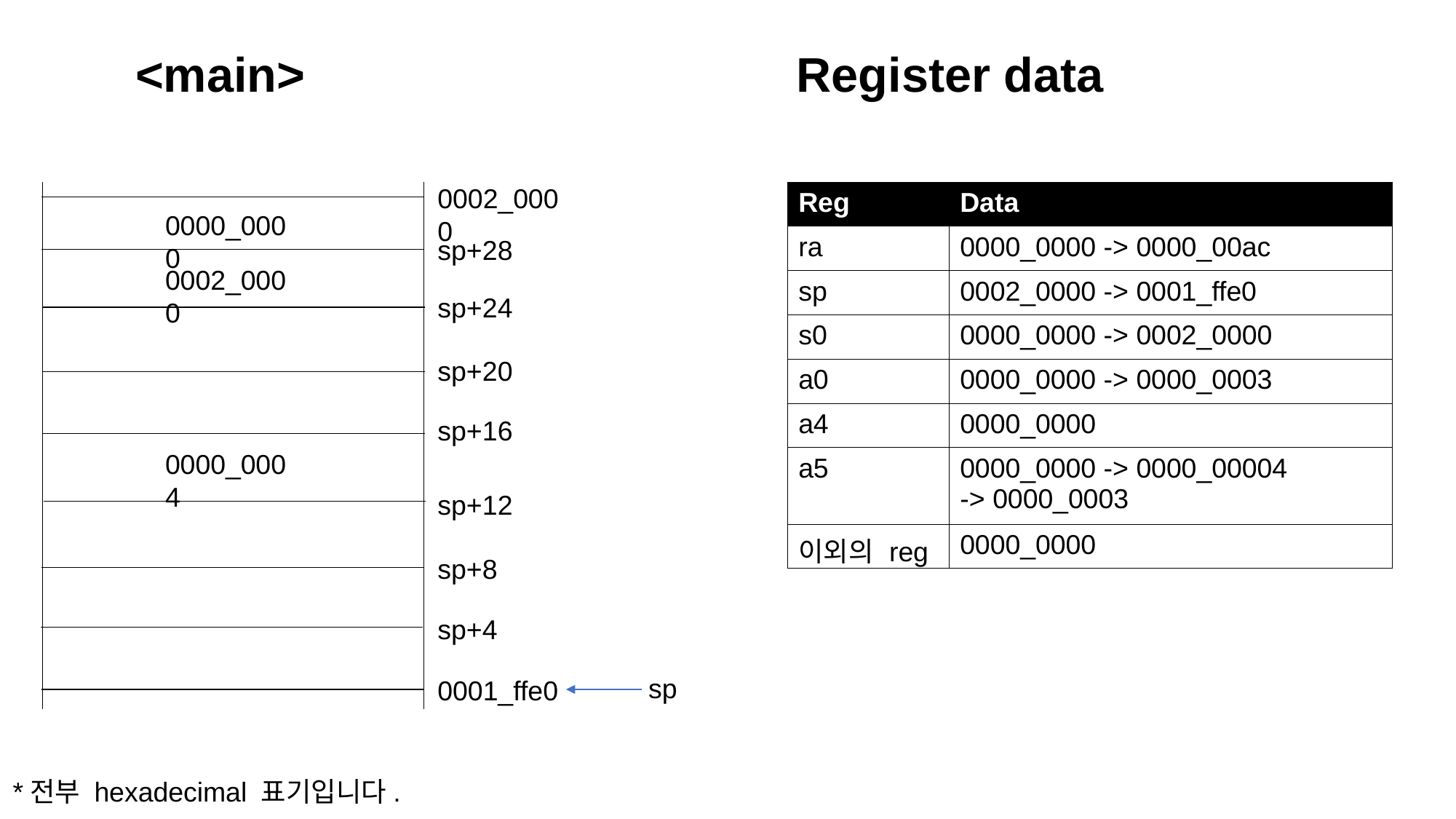

<main>
Register data
0002_0000
| Reg | Data |
| --- | --- |
| ra | 0000\_0000 -> 0000\_00ac |
| sp | 0002\_0000 -> 0001\_ffe0 |
| s0 | 0000\_0000 -> 0002\_0000 |
| a0 | 0000\_0000 -> 0000\_0003 |
| a4 | 0000\_0000 |
| a5 | 0000\_0000 -> 0000\_00004 -> 0000\_0003 |
| 이외의 reg | 0000\_0000 |
0000_0000
sp+28
0002_0000
sp+24
sp+20
sp+16
0000_0004
sp+12
sp+8
sp+4
sp
0001_ffe0
*전부 hexadecimal 표기입니다.